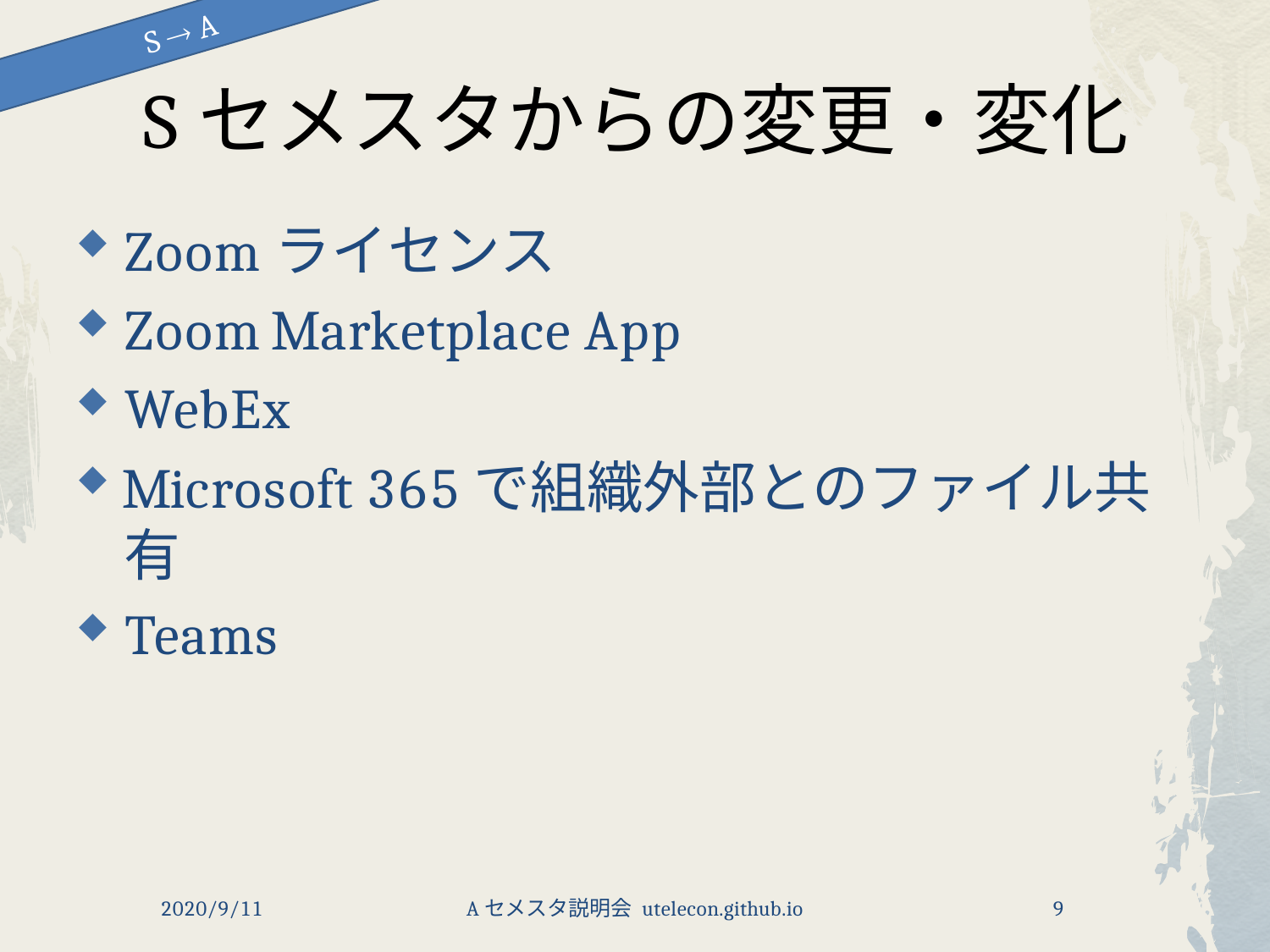

S → A
# Sセメスタからの変更・変化
Zoomライセンス
Zoom Marketplace App
WebEx
Microsoft 365で組織外部とのファイル共有
Teams
2020/9/11
Aセメスタ説明会 utelecon.github.io
9